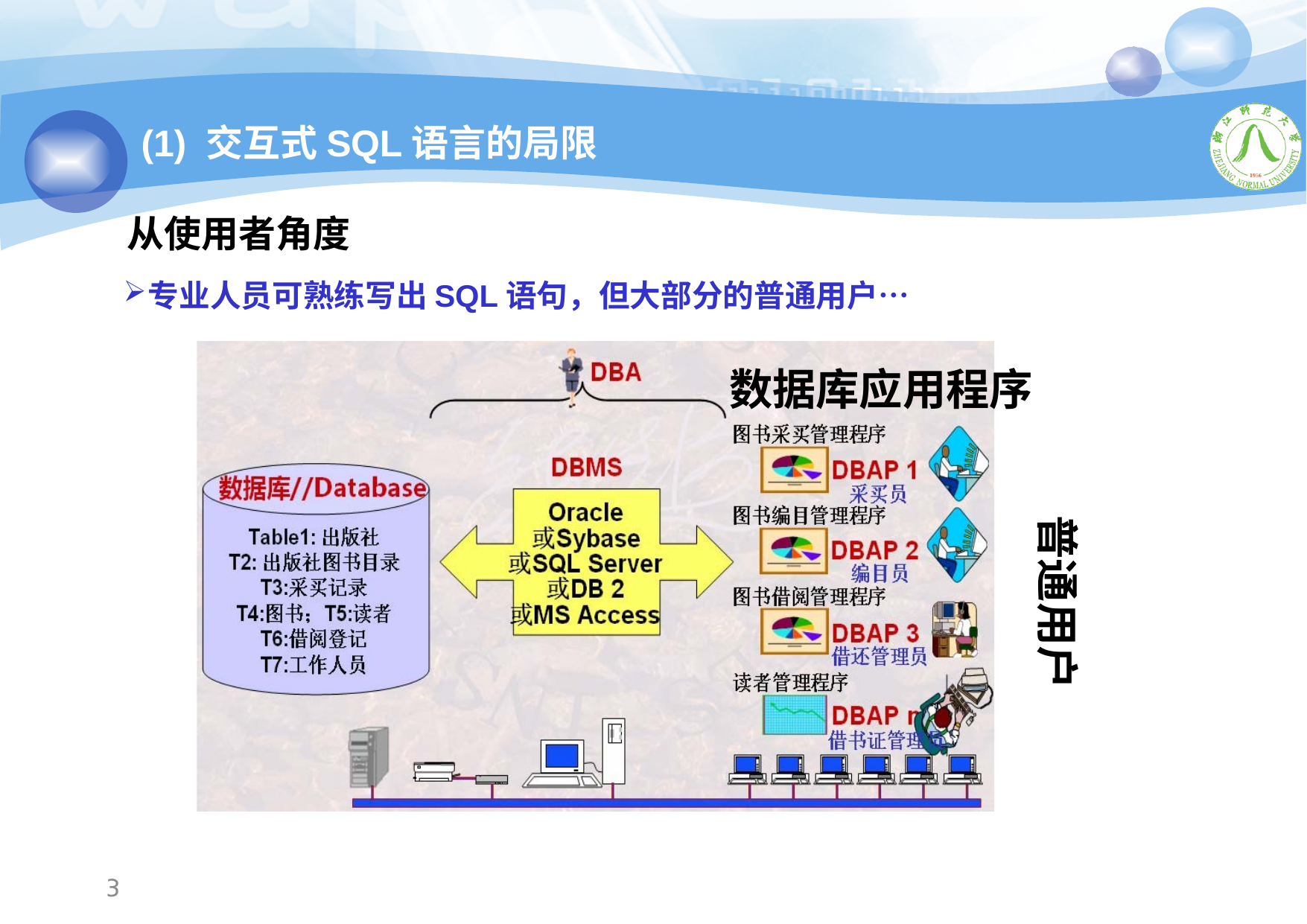

(1) 交互式SQL语言的局限
从使用者角度
专业人员可熟练写出SQL语句，但大部分的普通用户…

数据库应用程序

普通用户
3